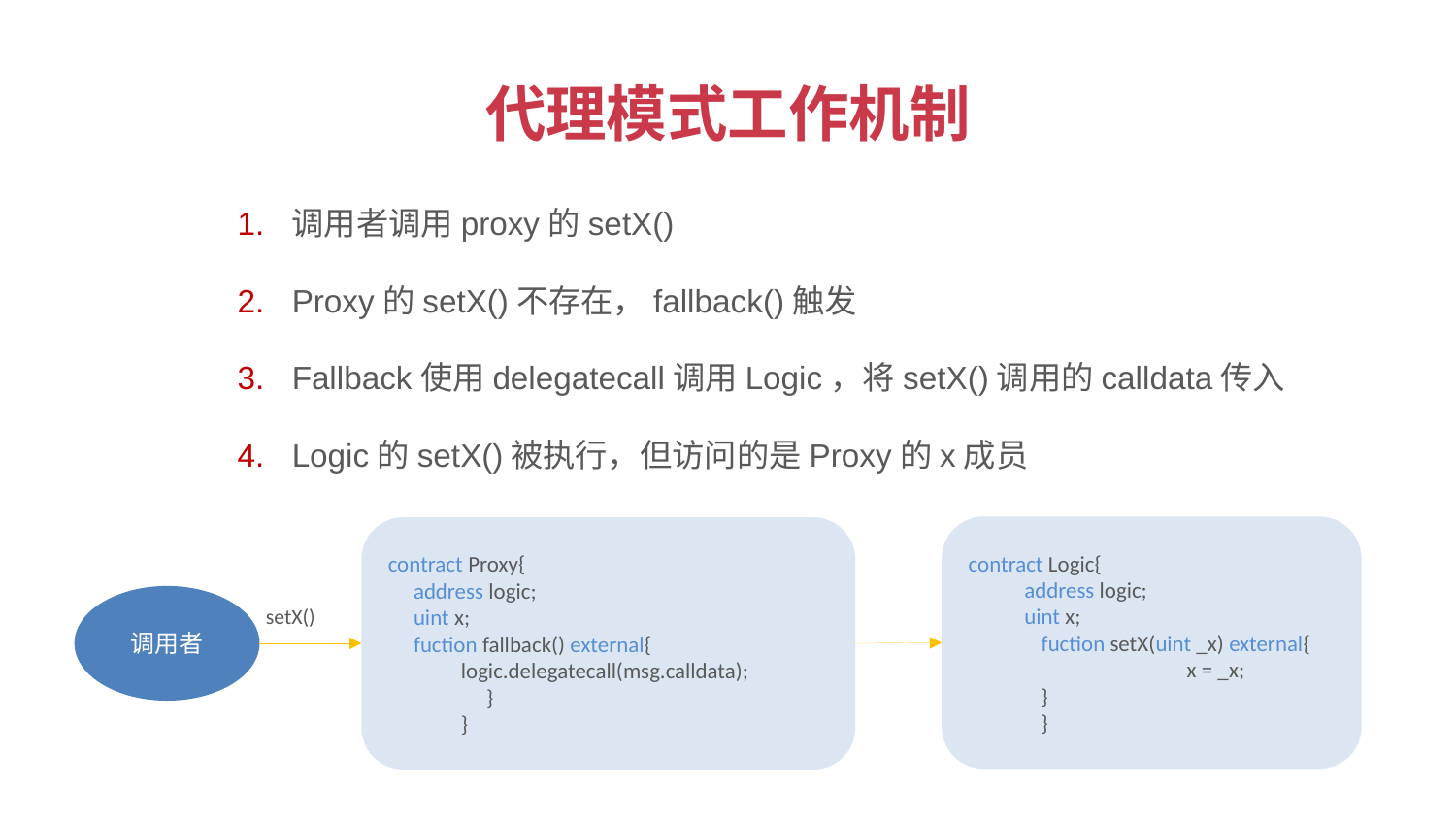

代理模式工作机制
调用者调用proxy的setX()
Proxy的setX()不存在，fallback()触发
Fallback使用delegatecall调用Logic，将setX()调用的calldata传入
Logic的setX()被执行，但访问的是Proxy的x成员
contract Logic{
           address logic;
           uint x;
fuction setX(uint _x) external{
	x = _x;
}
}
contract Proxy{
     address logic;
     uint x;
     fuction fallback() external{
logic.delegatecall(msg.calldata);
     }
}
调用者
setX()